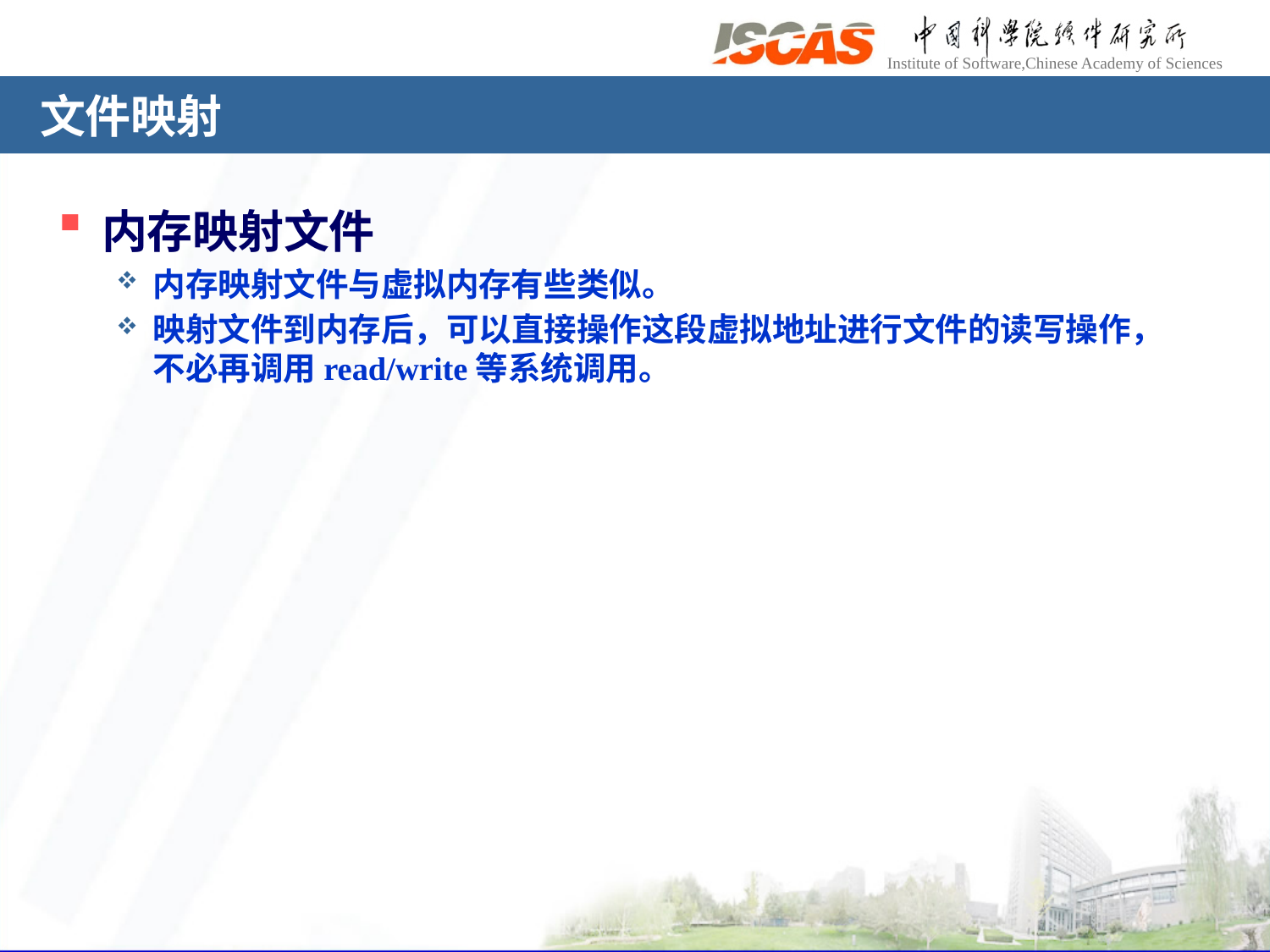

# 文件映射
内存映射文件
内存映射文件与虚拟内存有些类似。
映射文件到内存后，可以直接操作这段虚拟地址进行文件的读写操作，不必再调用read/write等系统调用。